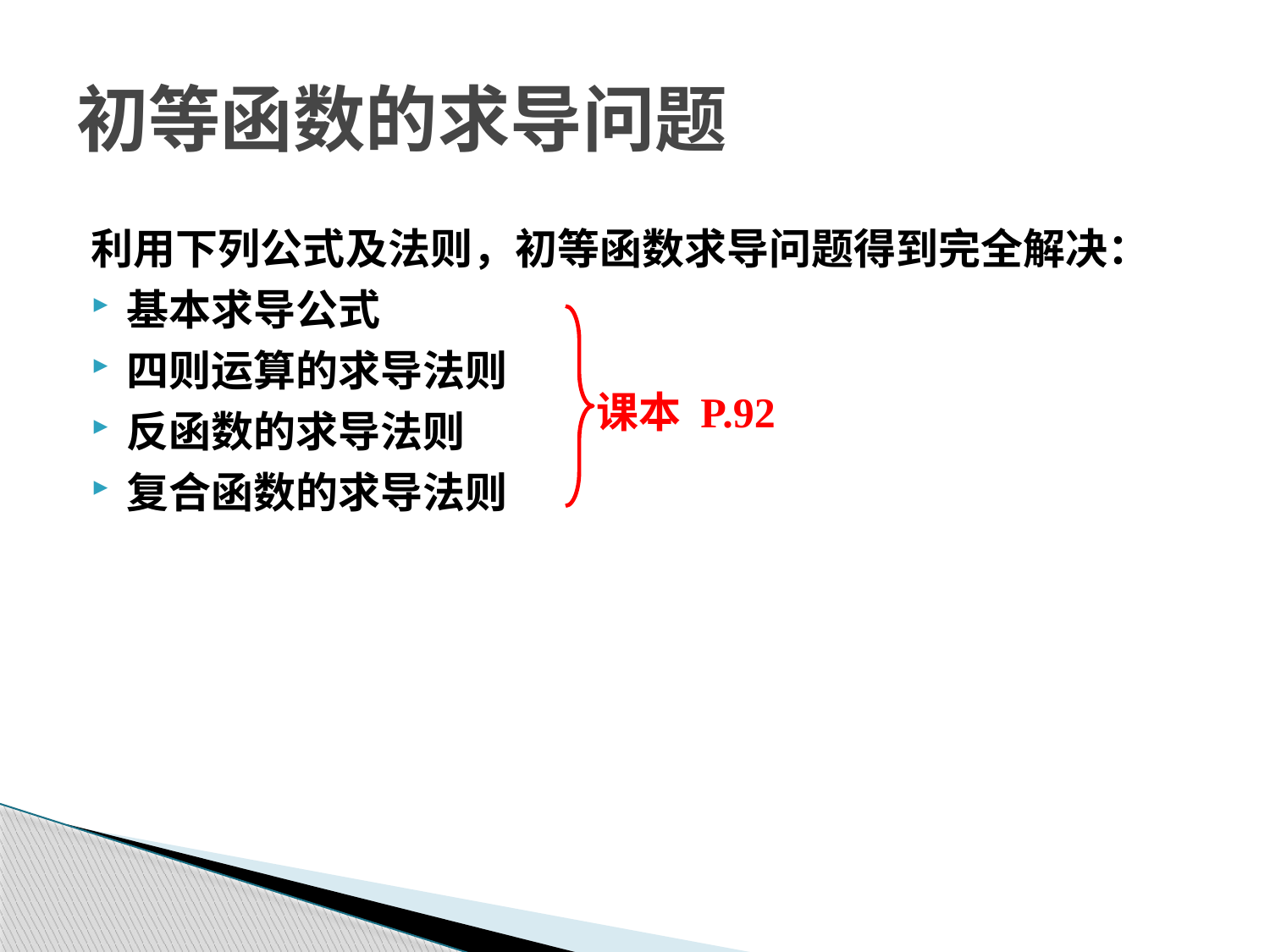

# 初等函数的求导问题
利用下列公式及法则，初等函数求导问题得到完全解决：
基本求导公式
四则运算的求导法则
反函数的求导法则
复合函数的求导法则

课本 P.92